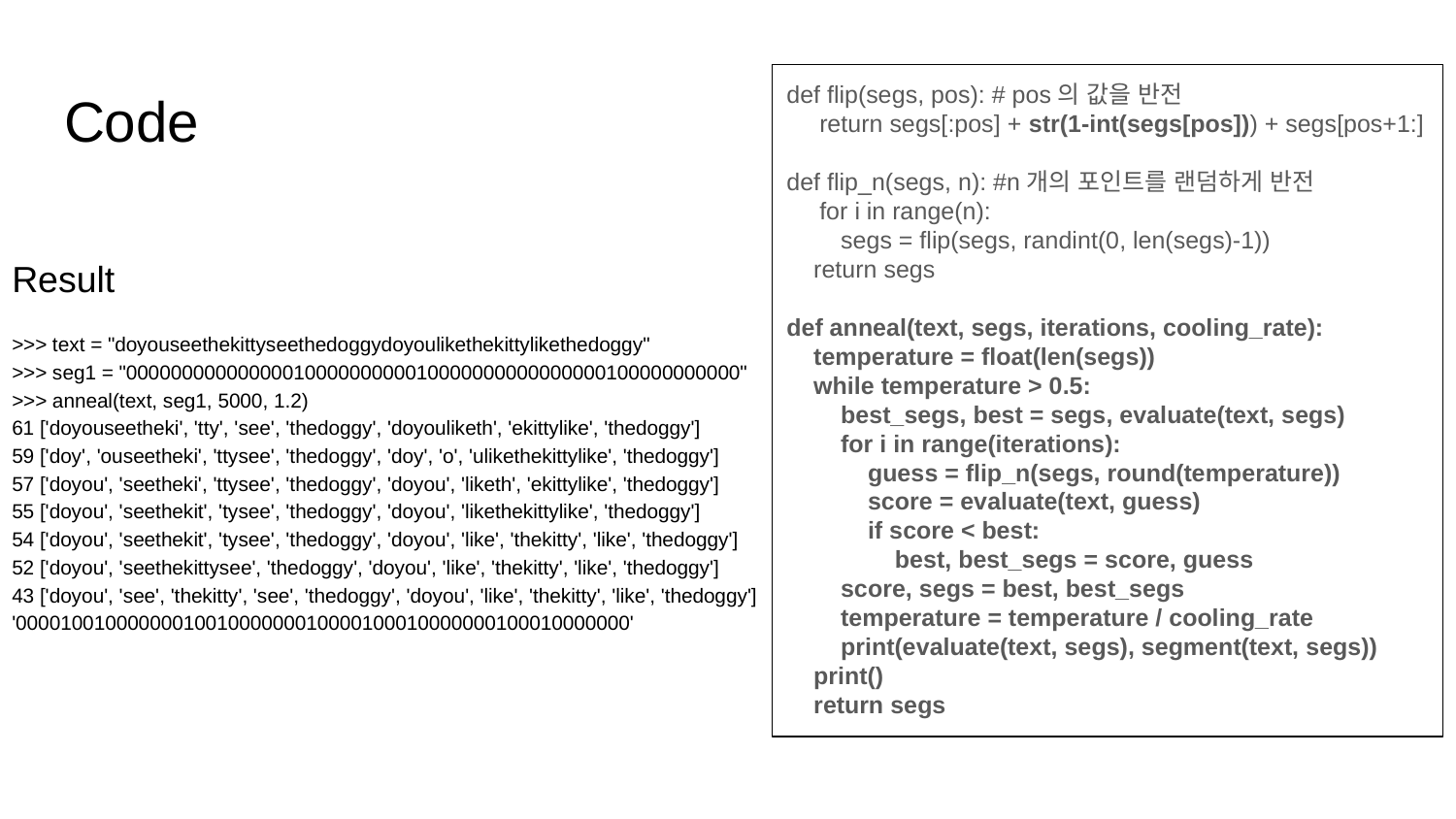

def flip(segs, pos): # pos의 값을 반전
    return segs[:pos] + str(1-int(segs[pos])) + segs[pos+1:]
def flip_n(segs, n): #n개의 포인트를 랜덤하게 반전
    for i in range(n):
        segs = flip(segs, randint(0, len(segs)-1))
    return segs
def anneal(text, segs, iterations, cooling_rate):
    temperature = float(len(segs))
    while temperature > 0.5:
        best_segs, best = segs, evaluate(text, segs)
        for i in range(iterations):
            guess = flip_n(segs, round(temperature))
            score = evaluate(text, guess)
            if score < best:
                best, best_segs = score, guess
        score, segs = best, best_segs
        temperature = temperature / cooling_rate
        print(evaluate(text, segs), segment(text, segs))
    print()
    return segs

# Code
Result

>>> text = "doyouseethekittyseethedoggydoyoulikethekittylikethedoggy"
>>> seg1 = "0000000000000001000000000010000000000000000100000000000"
>>> anneal(text, seg1, 5000, 1.2)
61 ['doyouseetheki', 'tty', 'see', 'thedoggy', 'doyouliketh', 'ekittylike', 'thedoggy']
59 ['doy', 'ouseetheki', 'ttysee', 'thedoggy', 'doy', 'o', 'ulikethekittylike', 'thedoggy']
57 ['doyou', 'seetheki', 'ttysee', 'thedoggy', 'doyou', 'liketh', 'ekittylike', 'thedoggy']
55 ['doyou', 'seethekit', 'tysee', 'thedoggy', 'doyou', 'likethekittylike', 'thedoggy']
54 ['doyou', 'seethekit', 'tysee', 'thedoggy', 'doyou', 'like', 'thekitty', 'like', 'thedoggy']
52 ['doyou', 'seethekittysee', 'thedoggy', 'doyou', 'like', 'thekitty', 'like', 'thedoggy']
43 ['doyou', 'see', 'thekitty', 'see', 'thedoggy', 'doyou', 'like', 'thekitty', 'like', 'thedoggy']
'0000100100000001001000000010000100010000000100010000000'